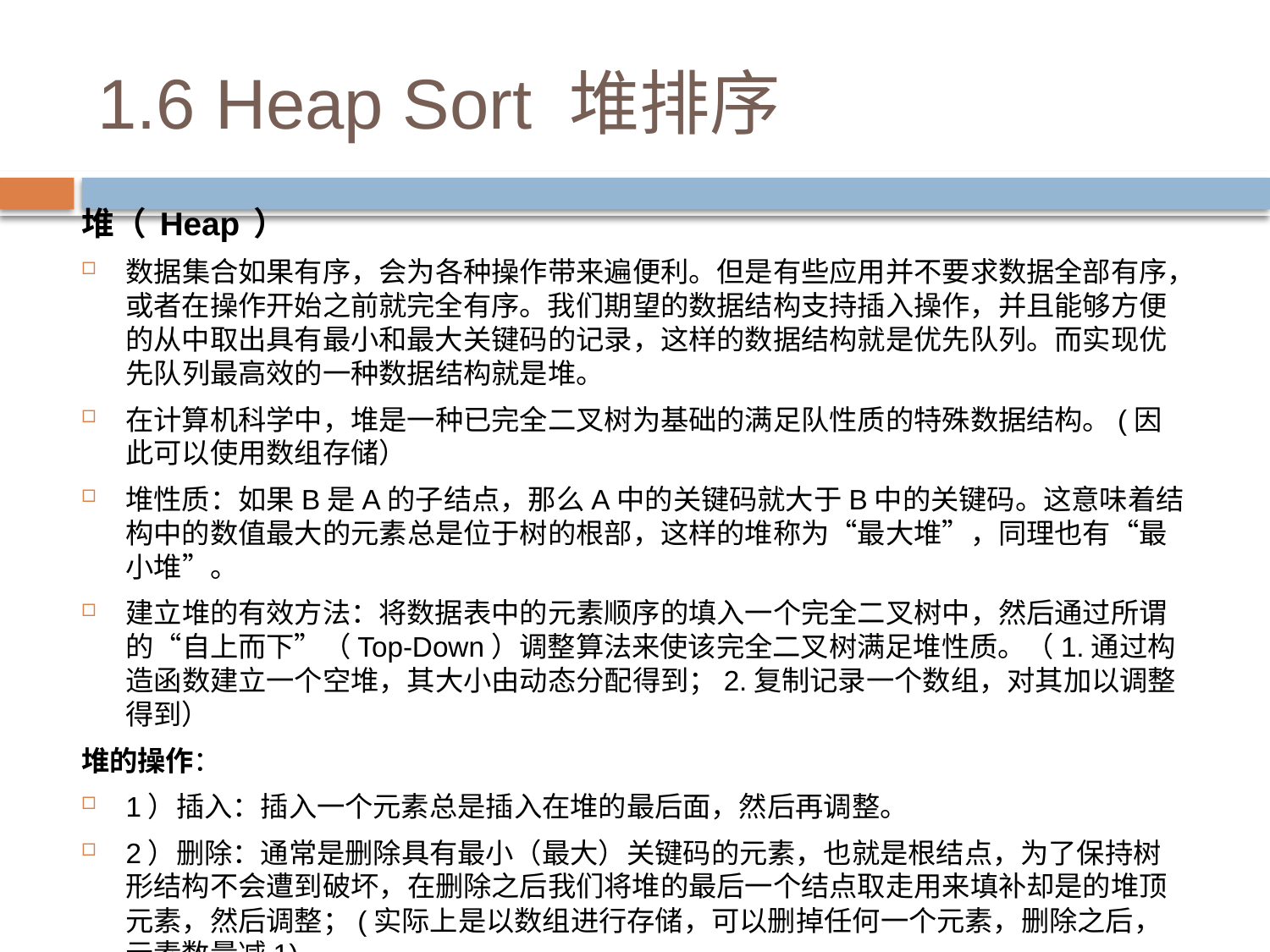

# 1.6 Heap Sort 堆排序
堆（Heap）
数据集合如果有序，会为各种操作带来遍便利。但是有些应用并不要求数据全部有序，或者在操作开始之前就完全有序。我们期望的数据结构支持插入操作，并且能够方便的从中取出具有最小和最大关键码的记录，这样的数据结构就是优先队列。而实现优先队列最高效的一种数据结构就是堆。
在计算机科学中，堆是一种已完全二叉树为基础的满足队性质的特殊数据结构。(因此可以使用数组存储）
堆性质：如果B是A的子结点，那么A中的关键码就大于B中的关键码。这意味着结构中的数值最大的元素总是位于树的根部，这样的堆称为“最大堆”，同理也有“最小堆”。
建立堆的有效方法：将数据表中的元素顺序的填入一个完全二叉树中，然后通过所谓的“自上而下”（Top-Down）调整算法来使该完全二叉树满足堆性质。（1.通过构造函数建立一个空堆，其大小由动态分配得到；2.复制记录一个数组，对其加以调整得到）
堆的操作：
1）插入：插入一个元素总是插入在堆的最后面，然后再调整。
2）删除：通常是删除具有最小（最大）关键码的元素，也就是根结点，为了保持树形结构不会遭到破坏，在删除之后我们将堆的最后一个结点取走用来填补却是的堆顶元素，然后调整；(实际上是以数组进行存储，可以删掉任何一个元素，删除之后，元素数量减1)